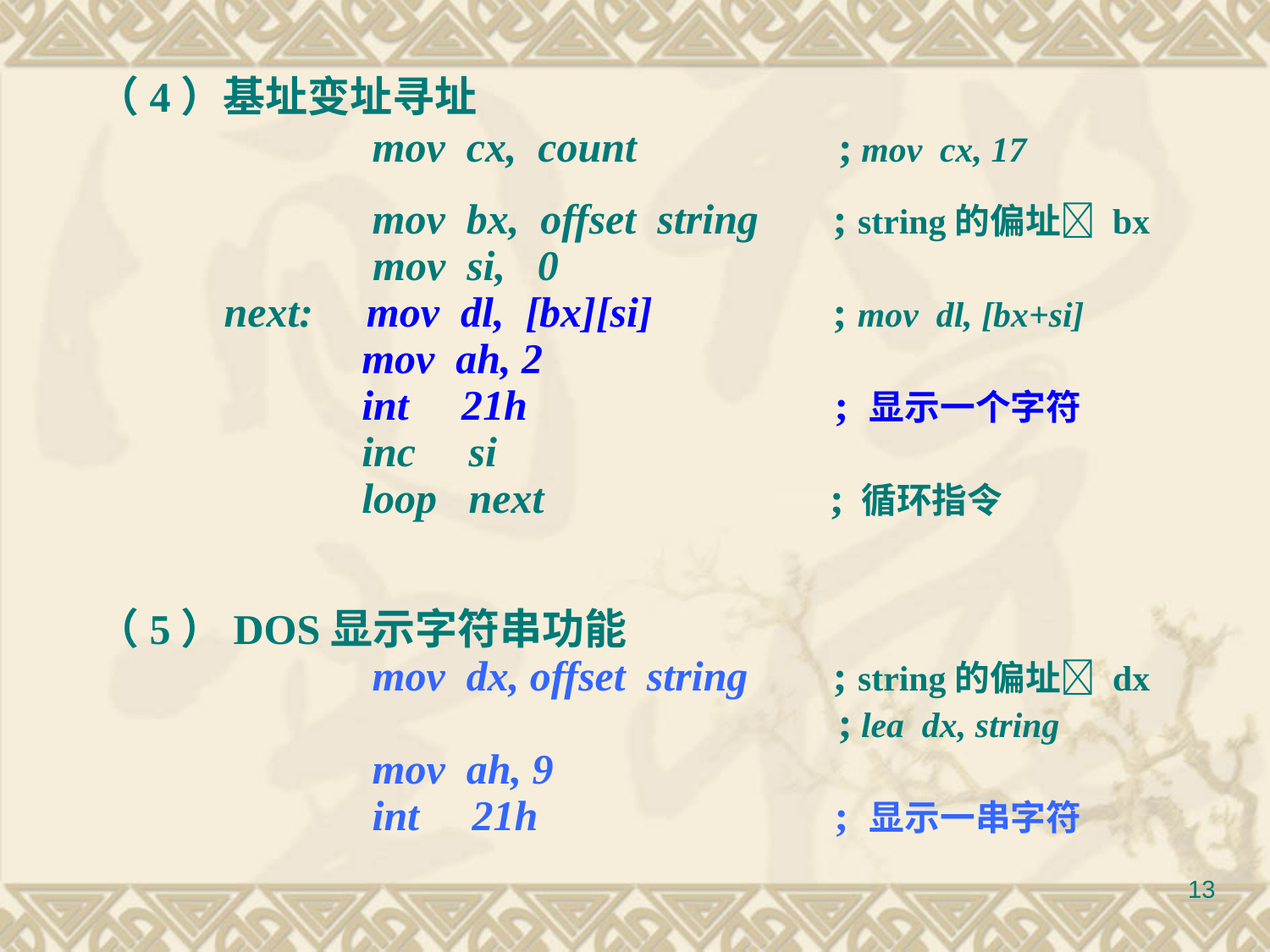

（4）基址变址寻址
                          mov  cx,  count                   ; mov  cx, 17
                          mov  bx,  offset  string       ; string的偏址→ bx
                               mov  si,   0
            next:     mov  dl,  [bx][si]                 ; mov  dl, [bx+si]
                         mov  ah, 2
                         int     21h                             ; 显示一个字符
                         inc     si
                         loop   next                           ; 循环指令

（5）DOS显示字符串功能
                          mov  dx, offset  string        ; string的偏址→ dx
                                                                      ; lea  dx, string
                          mov  ah, 9
                          int     21h                            ; 显示一串字符
13